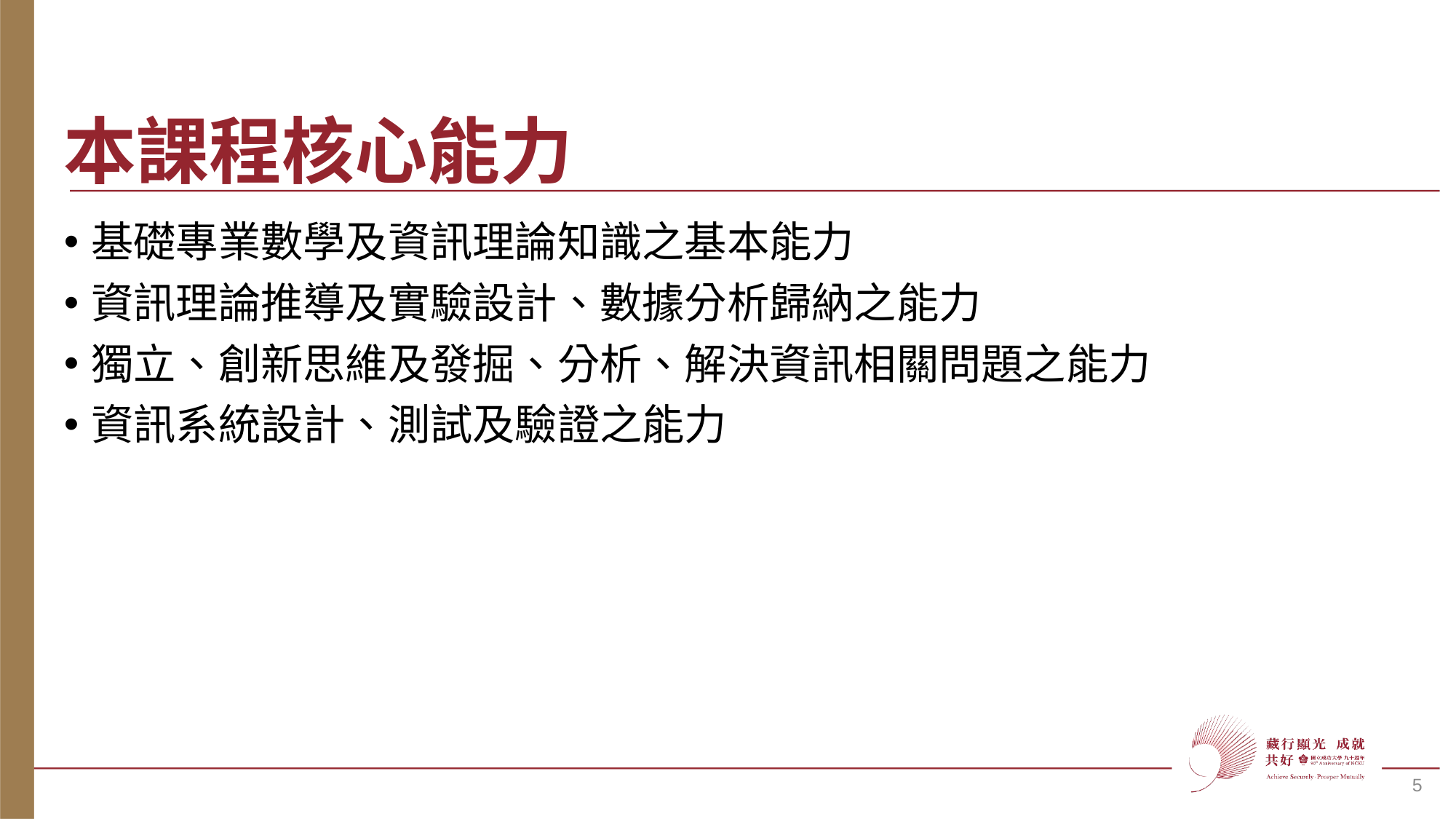

# 本課程核心能力
基礎專業數學及資訊理論知識之基本能力
資訊理論推導及實驗設計、數據分析歸納之能力
獨立、創新思維及發掘、分析、解決資訊相關問題之能力
資訊系統設計、測試及驗證之能力

5